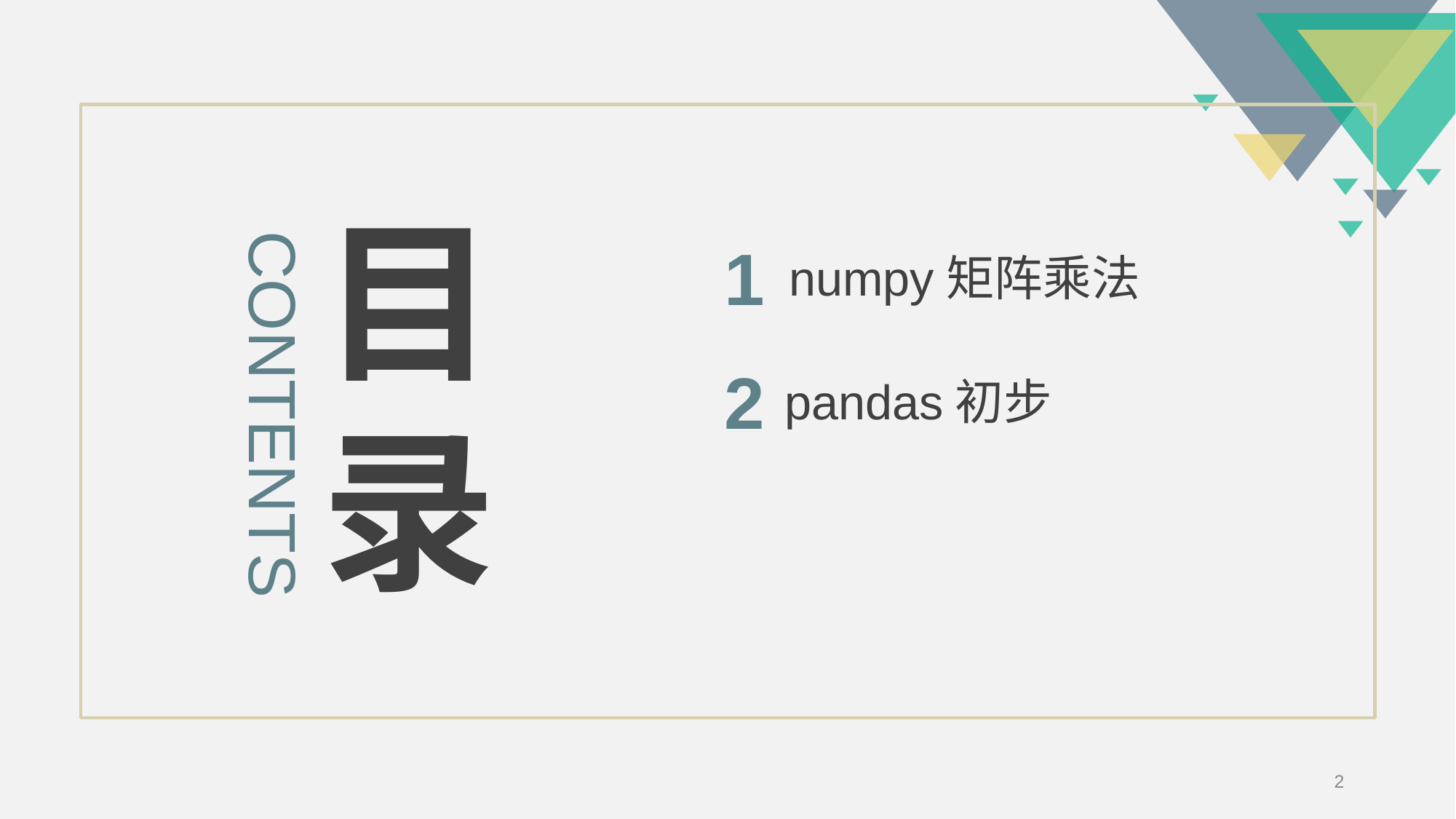

目录
1
numpy矩阵乘法
2
pandas初步
CONTENTS
2